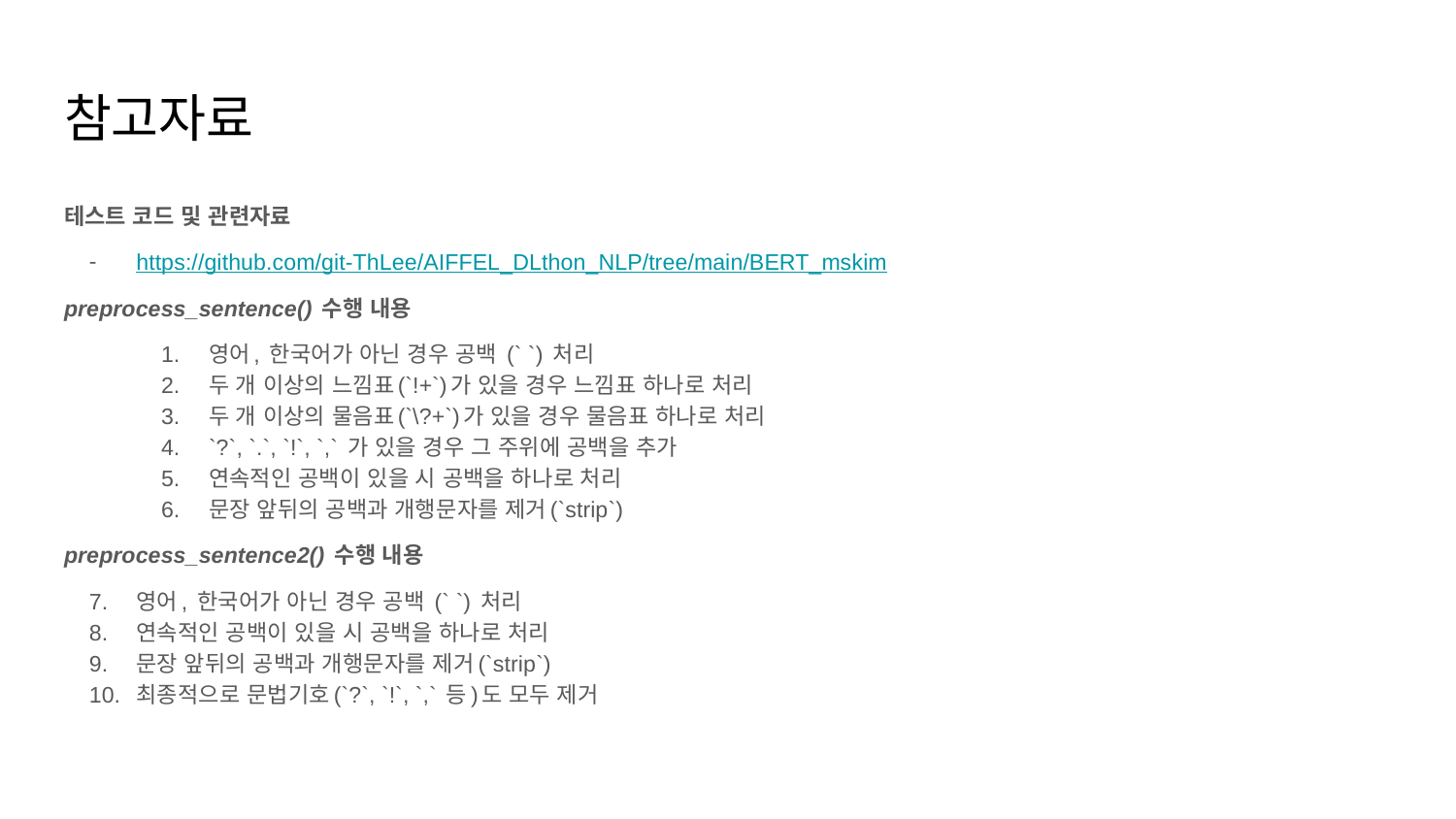

# 참고자료
테스트 코드 및 관련자료
https://github.com/git-ThLee/AIFFEL_DLthon_NLP/tree/main/BERT_mskim
preprocess_sentence() 수행 내용
영어, 한국어가 아닌 경우 공백 (` `) 처리
두 개 이상의 느낌표(`!+`)가 있을 경우 느낌표 하나로 처리
두 개 이상의 물음표(`\?+`)가 있을 경우 물음표 하나로 처리
`?`, `.`, `!`, `,` 가 있을 경우 그 주위에 공백을 추가
연속적인 공백이 있을 시 공백을 하나로 처리
문장 앞뒤의 공백과 개행문자를 제거(`strip`)
preprocess_sentence2() 수행 내용
영어, 한국어가 아닌 경우 공백 (` `) 처리
연속적인 공백이 있을 시 공백을 하나로 처리
문장 앞뒤의 공백과 개행문자를 제거(`strip`)
최종적으로 문법기호(`?`, `!`, `,` 등)도 모두 제거